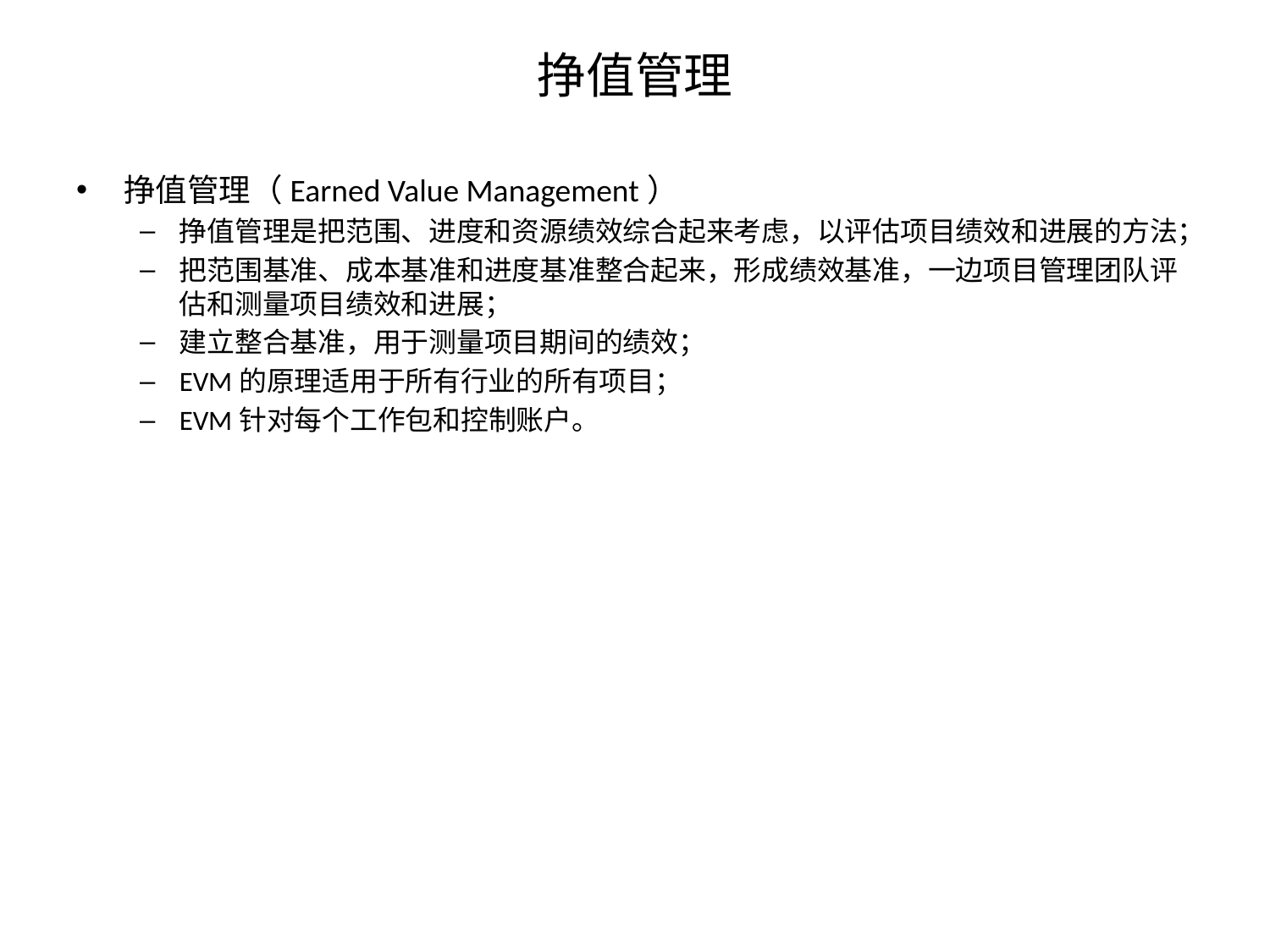

# 挣值管理
挣值管理（Earned Value Management）
挣值管理是把范围、进度和资源绩效综合起来考虑，以评估项目绩效和进展的方法；
把范围基准、成本基准和进度基准整合起来，形成绩效基准，一边项目管理团队评估和测量项目绩效和进展；
建立整合基准，用于测量项目期间的绩效；
EVM的原理适用于所有行业的所有项目；
EVM针对每个工作包和控制账户。